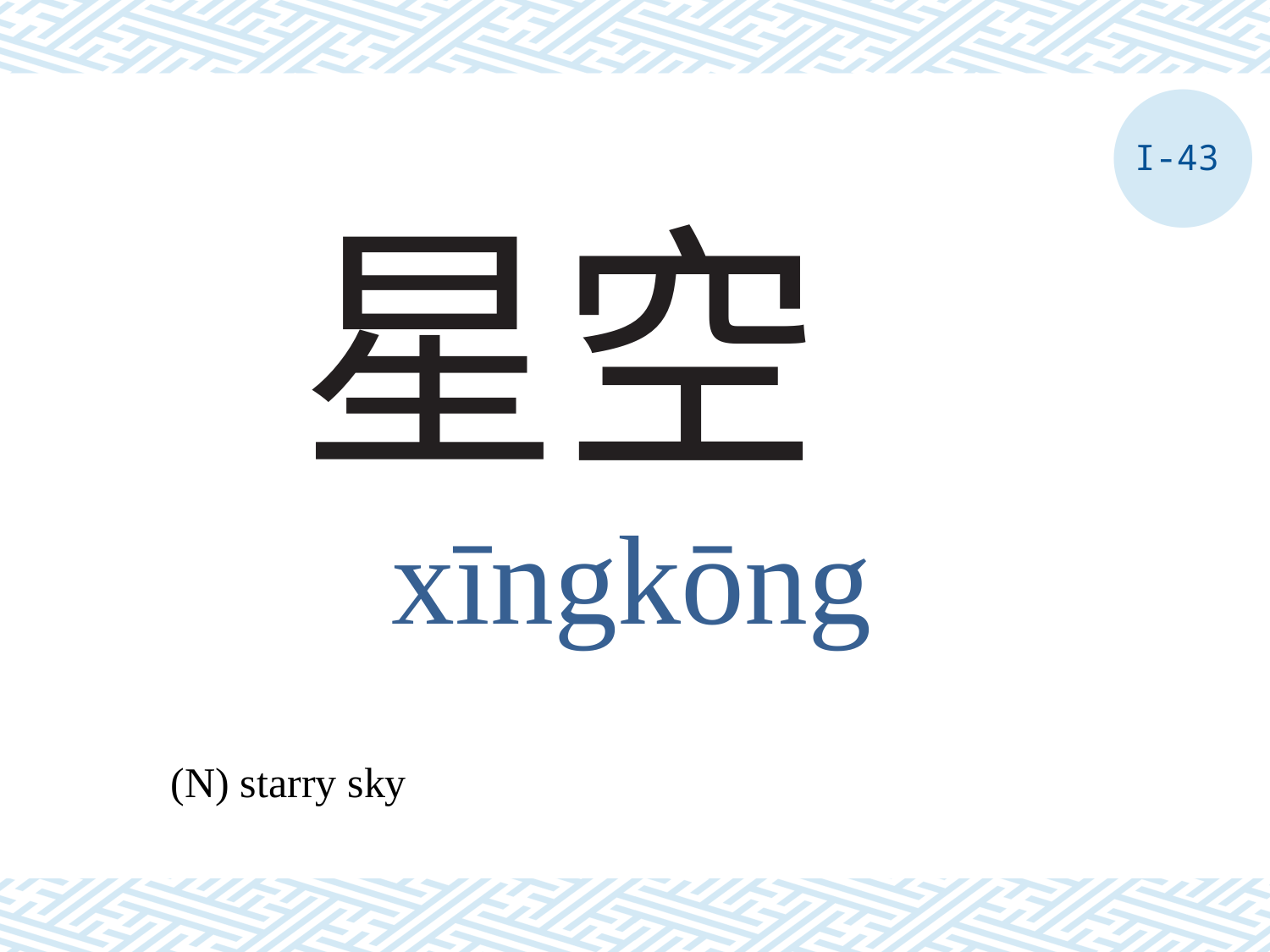

I-43
# 星空
xīngkōng
(N) starry sky